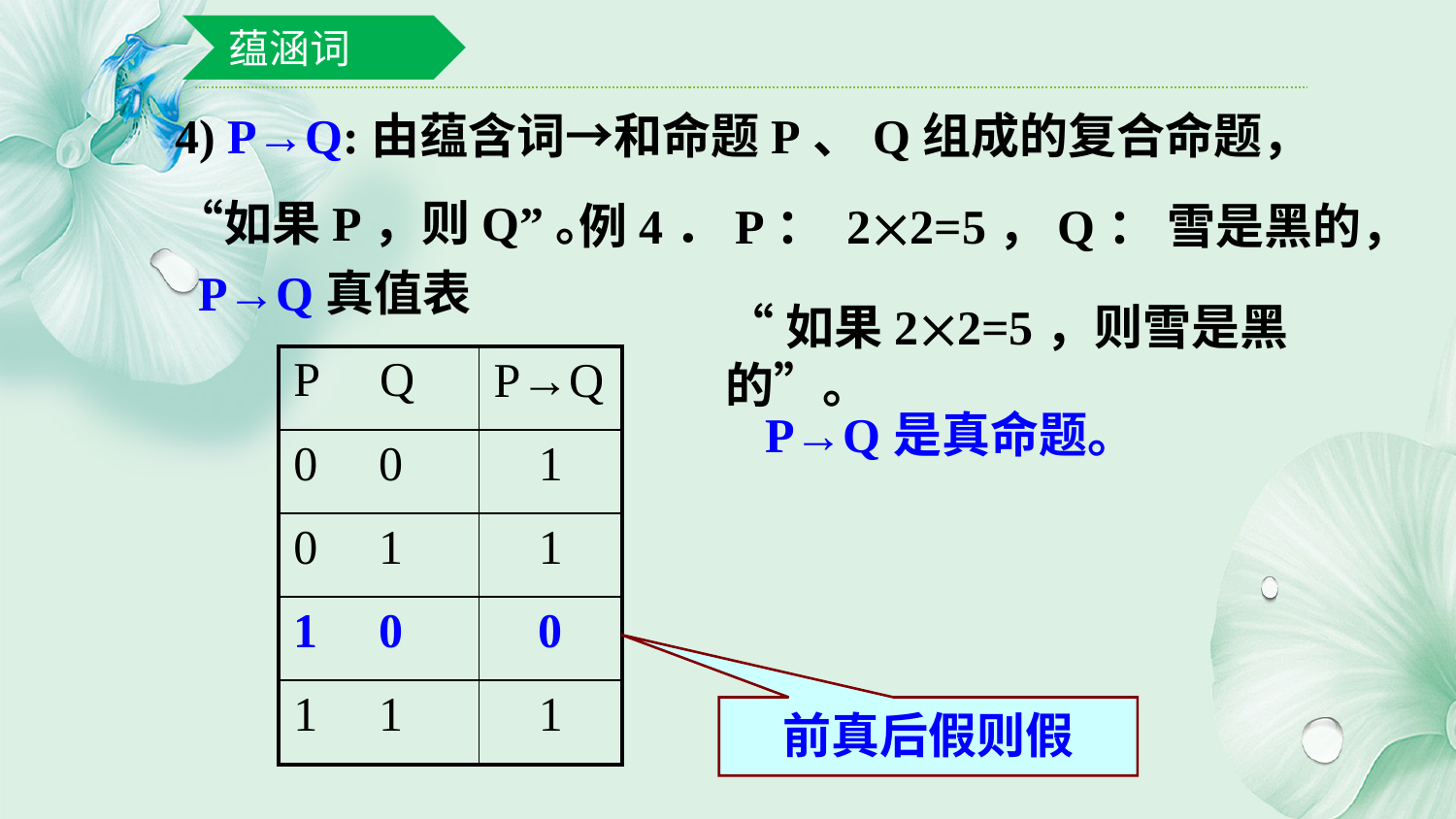

蕴涵词
4) P→Q:由蕴含词→和命题P、Q组成的复合命题，“如果P，则Q”。
例4．P： 2×2=5，Q： 雪是黑的，
P→Q真值表
| P Q | P→Q |
| --- | --- |
| 0 0 | 1 |
| 0 1 | 1 |
| 1 0 | 0 |
| 1 1 | 1 |
“如果2×2=5，则雪是黑的”。
P→Q是真命题。
前真后假则假